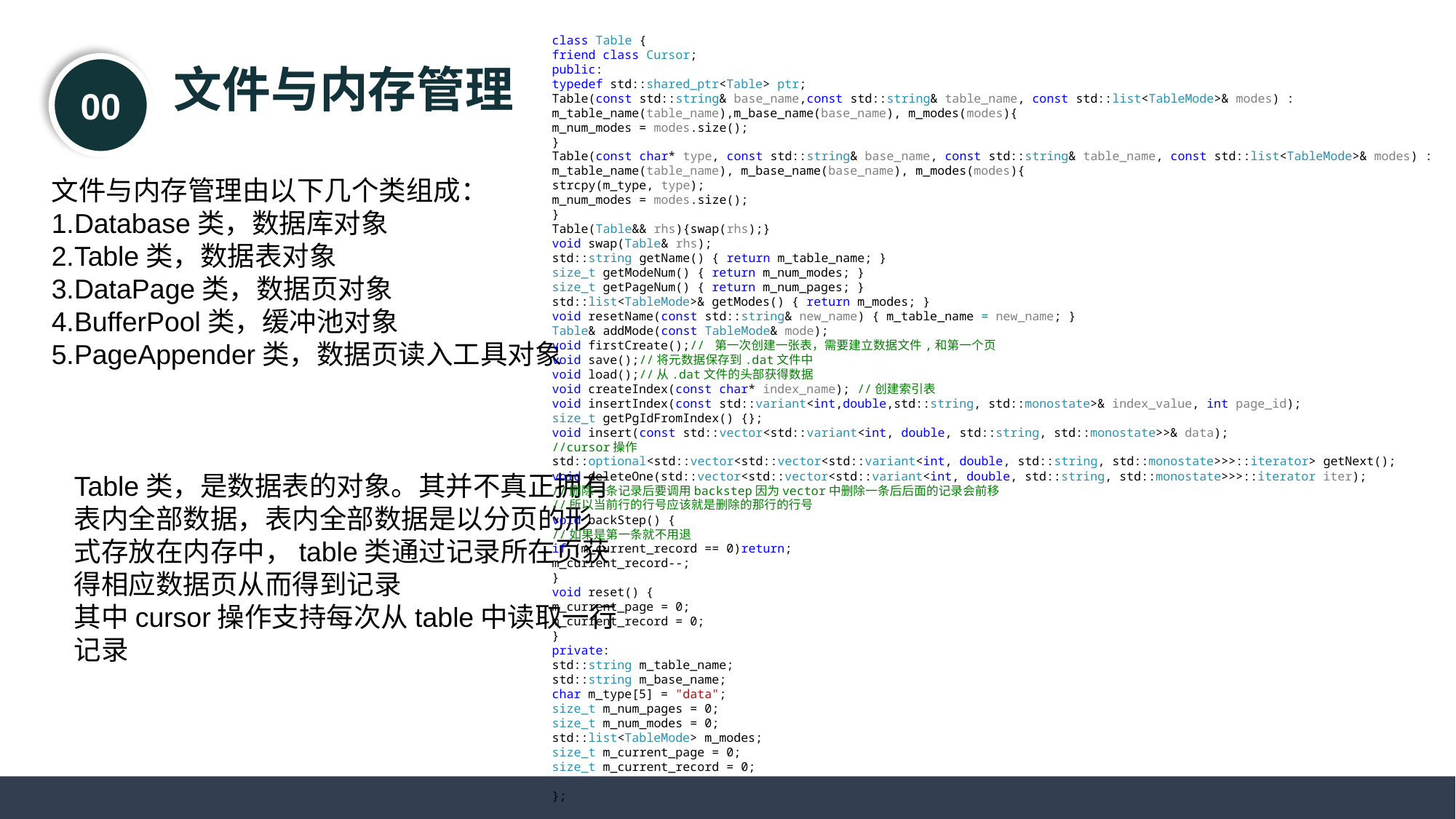

class Table {
friend class Cursor;
public:
typedef std::shared_ptr<Table> ptr;
Table(const std::string& base_name,const std::string& table_name, const std::list<TableMode>& modes) :
m_table_name(table_name),m_base_name(base_name), m_modes(modes){
m_num_modes = modes.size();
}
Table(const char* type, const std::string& base_name, const std::string& table_name, const std::list<TableMode>& modes) :
m_table_name(table_name), m_base_name(base_name), m_modes(modes){
strcpy(m_type, type);
m_num_modes = modes.size();
}
Table(Table&& rhs){swap(rhs);}
void swap(Table& rhs);
std::string getName() { return m_table_name; }
size_t getModeNum() { return m_num_modes; }
size_t getPageNum() { return m_num_pages; }
std::list<TableMode>& getModes() { return m_modes; }
void resetName(const std::string& new_name) { m_table_name = new_name; }
Table& addMode(const TableMode& mode);
void firstCreate();// 第一次创建一张表，需要建立数据文件,和第一个页
void save();//将元数据保存到.dat文件中
void load();//从.dat文件的头部获得数据
void createIndex(const char* index_name); //创建索引表
void insertIndex(const std::variant<int,double,std::string, std::monostate>& index_value, int page_id);
size_t getPgIdFromIndex() {};
void insert(const std::vector<std::variant<int, double, std::string, std::monostate>>& data);
//cursor操作
std::optional<std::vector<std::vector<std::variant<int, double, std::string, std::monostate>>>::iterator> getNext();
void deleteOne(std::vector<std::vector<std::variant<int, double, std::string, std::monostate>>>::iterator iter);
//删除一条记录后要调用backstep因为vector中删除一条后后面的记录会前移
//所以当前行的行号应该就是删除的那行的行号
void backStep() {
//如果是第一条就不用退
if (m_current_record == 0)return;
m_current_record--;
}
void reset() {
m_current_page = 0;
m_current_record = 0;
}
private:
std::string m_table_name;
std::string m_base_name;
char m_type[5] = "data";
size_t m_num_pages = 0;
size_t m_num_modes = 0;
std::list<TableMode> m_modes;
size_t m_current_page = 0;
size_t m_current_record = 0;

};
文件与内存管理
00
文件与内存管理由以下几个类组成：
1.Database类，数据库对象
2.Table类，数据表对象
3.DataPage类，数据页对象
4.BufferPool类，缓冲池对象
5.PageAppender类，数据页读入工具对象
Table类，是数据表的对象。其并不真正拥有
表内全部数据，表内全部数据是以分页的形
式存放在内存中，table类通过记录所在页获
得相应数据页从而得到记录
其中cursor操作支持每次从table中读取一行
记录